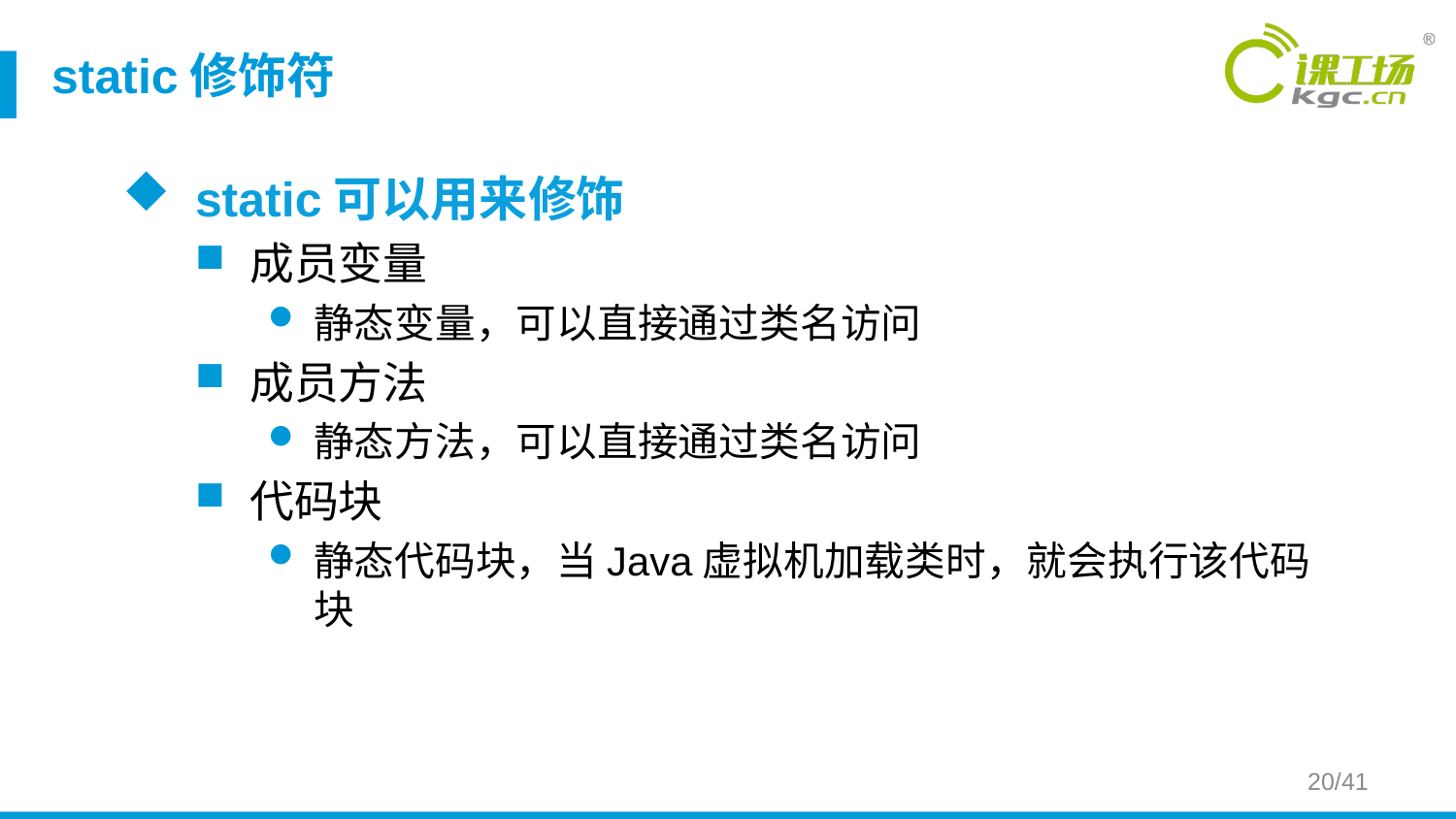

static修饰符
static可以用来修饰
成员变量
静态变量，可以直接通过类名访问
成员方法
静态方法，可以直接通过类名访问
代码块
静态代码块，当Java虚拟机加载类时，就会执行该代码块
20/41